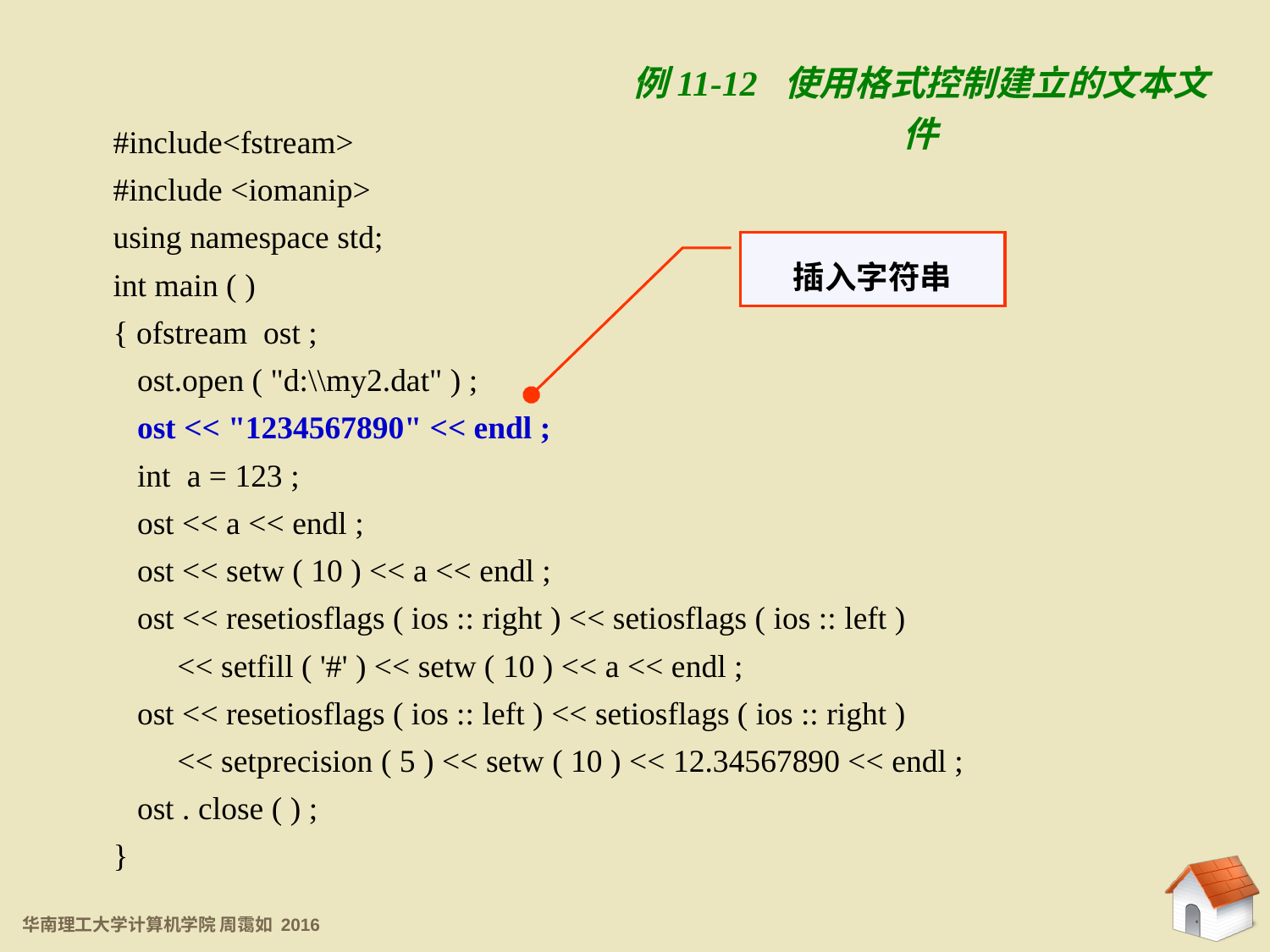

例11-12  使用格式控制建立的文本文件
11.5.3  文本文件
#include<fstream>
#include <iomanip>
using namespace std;
int main ( )
{ ofstream  ost ;
   ost.open ( "d:\\my2.dat" ) ;
   ost << "1234567890" << endl ;
   int  a = 123 ;
   ost << a << endl ;
   ost << setw ( 10 ) << a << endl ;
   ost << resetiosflags ( ios :: right ) << setiosflags ( ios :: left )
        << setfill ( '#' ) << setw ( 10 ) << a << endl ;
   ost << resetiosflags ( ios :: left ) << setiosflags ( ios :: right )
        << setprecision ( 5 ) << setw ( 10 ) << 12.34567890 << endl ;
   ost . close ( ) ;
}
插入字符串